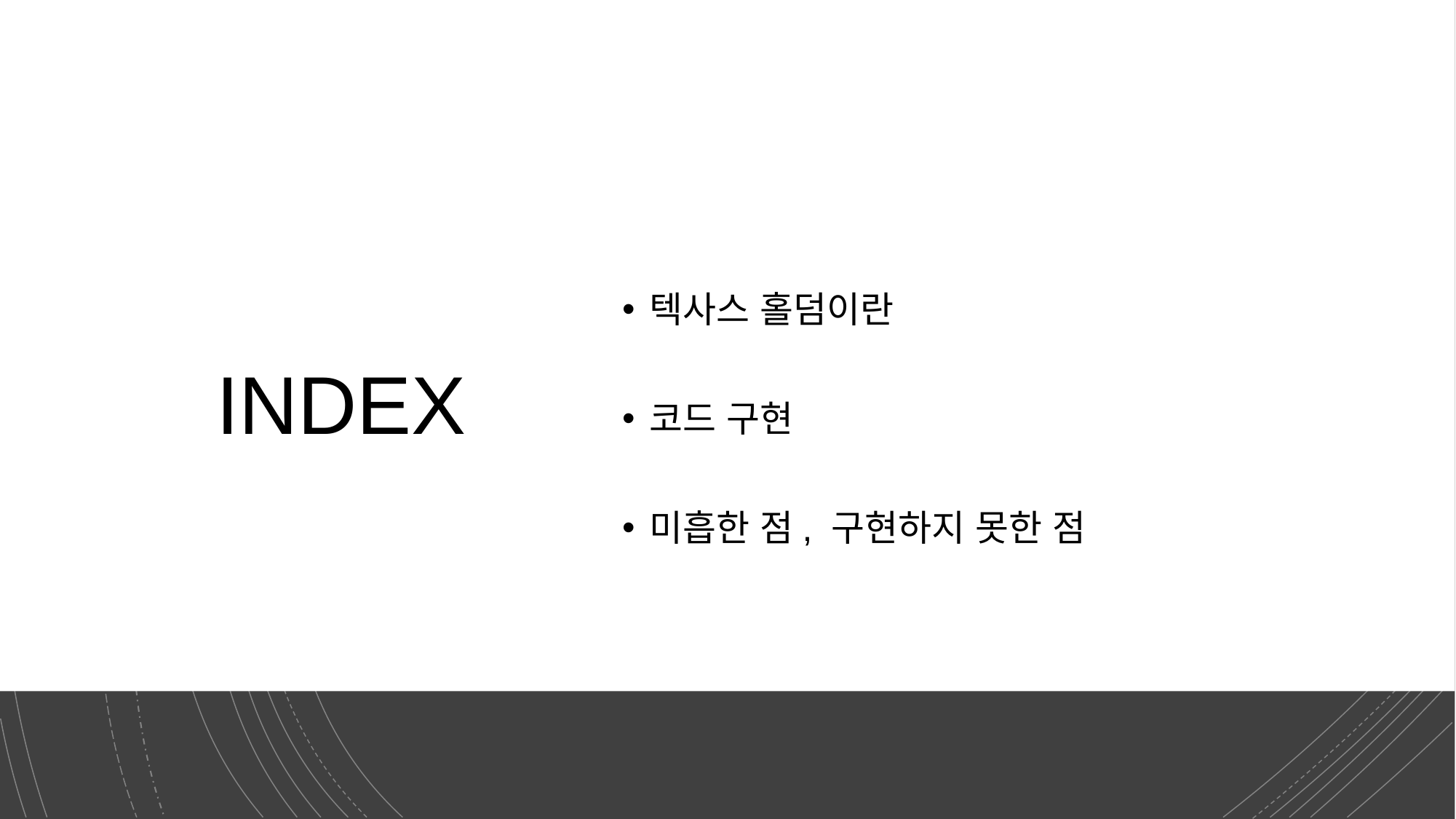

# INDEX

텍사스 홀덤이란

코드 구현

미흡한 점, 구현하지 못한 점